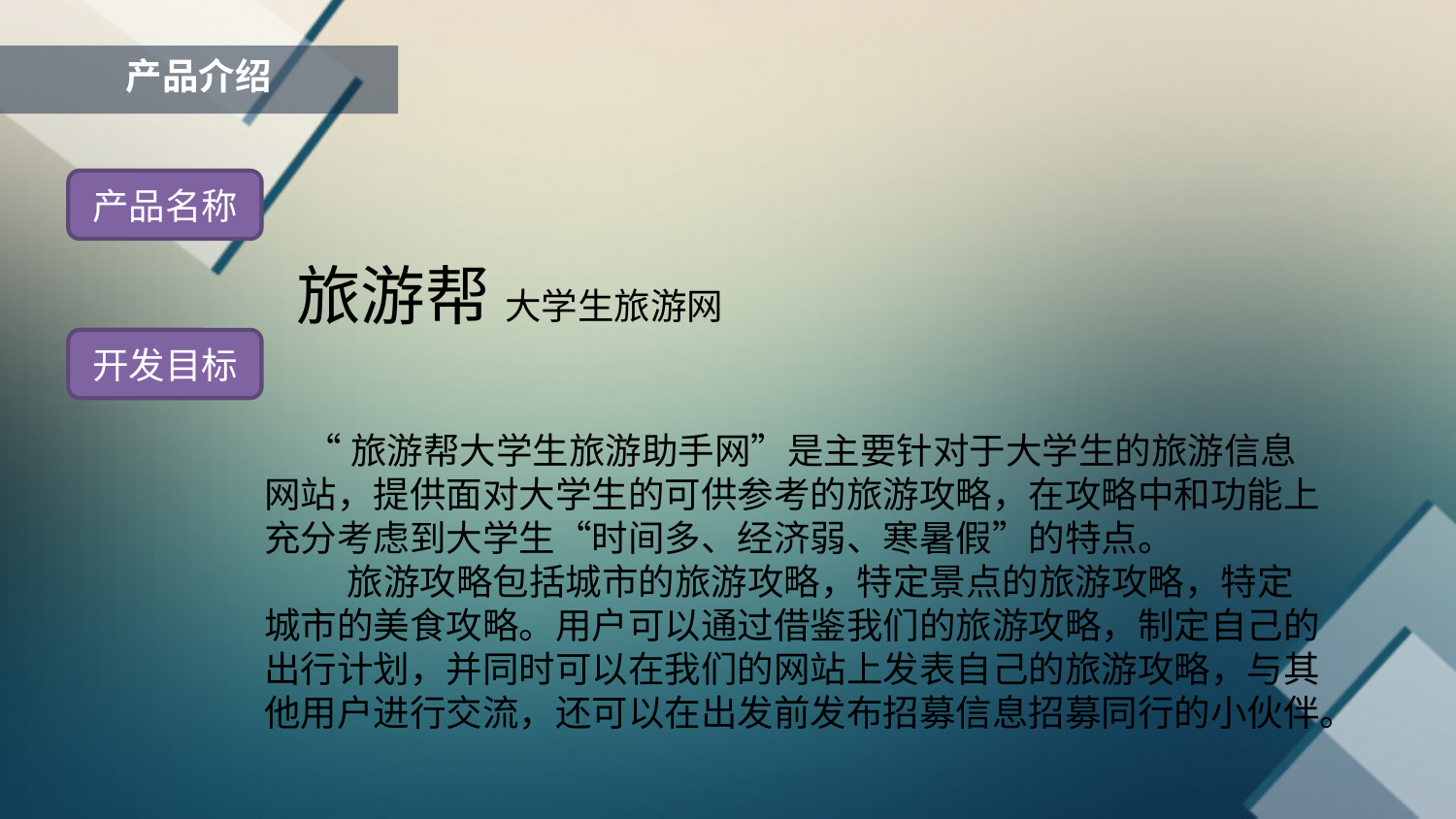

产品介绍
产品名称
旅游帮 大学生旅游网
开发目标
     “旅游帮大学生旅游助手网”是主要针对于大学生的旅游信息网站，提供面对大学生的可供参考的旅游攻略，在攻略中和功能上充分考虑到大学生“时间多、经济弱、寒暑假”的特点。
         旅游攻略包括城市的旅游攻略，特定景点的旅游攻略，特定城市的美食攻略。用户可以通过借鉴我们的旅游攻略，制定自己的出行计划，并同时可以在我们的网站上发表自己的旅游攻略，与其他用户进行交流，还可以在出发前发布招募信息招募同行的小伙伴。